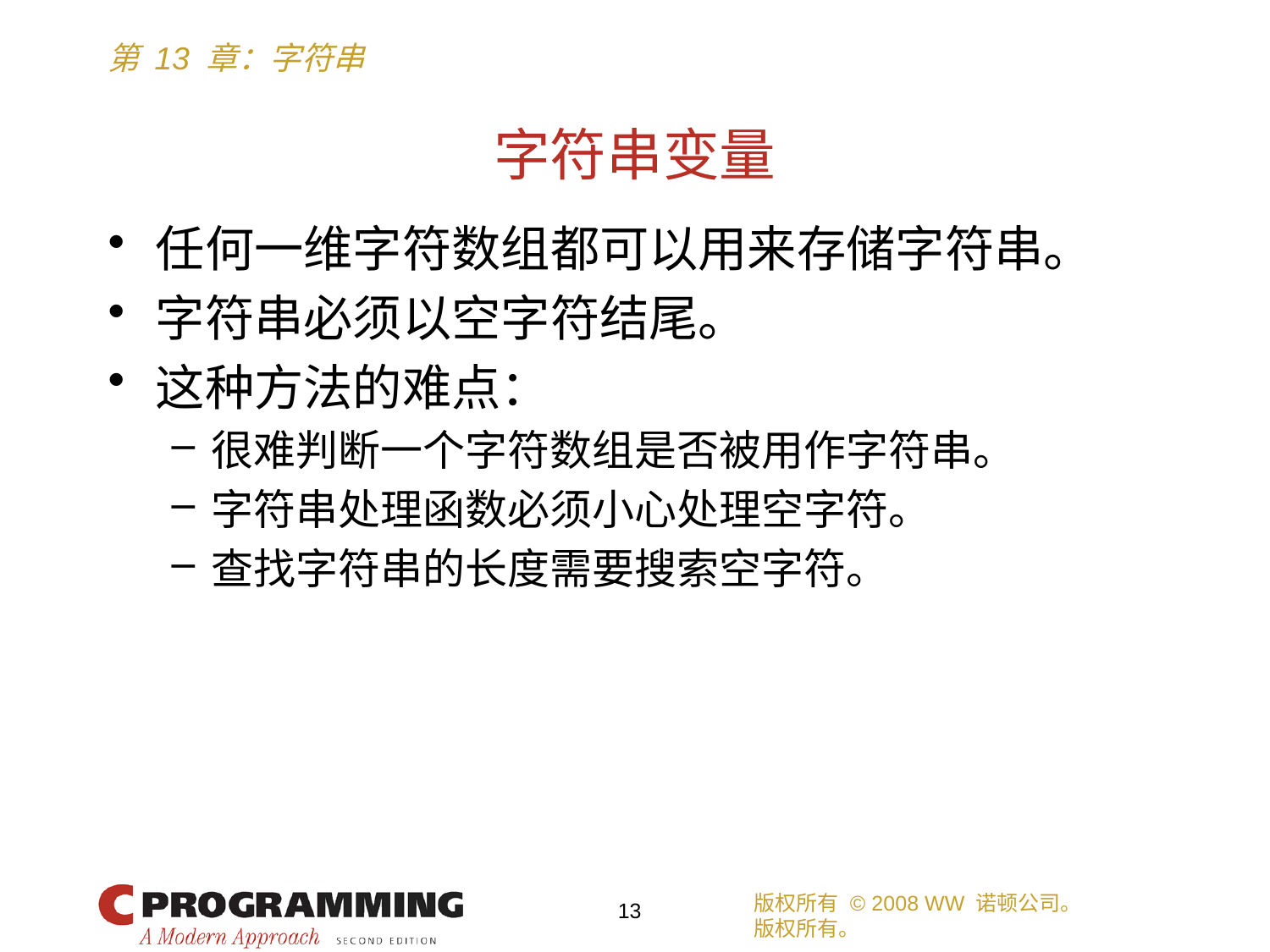

# 字符串变量
任何一维字符数组都可以用来存储字符串。
字符串必须以空字符结尾。
这种方法的难点：
很难判断一个字符数组是否被用作字符串。
字符串处理函数必须小心处理空字符。
查找字符串的长度需要搜索空字符。
版权所有 © 2008 WW 诺顿公司。
版权所有。
13